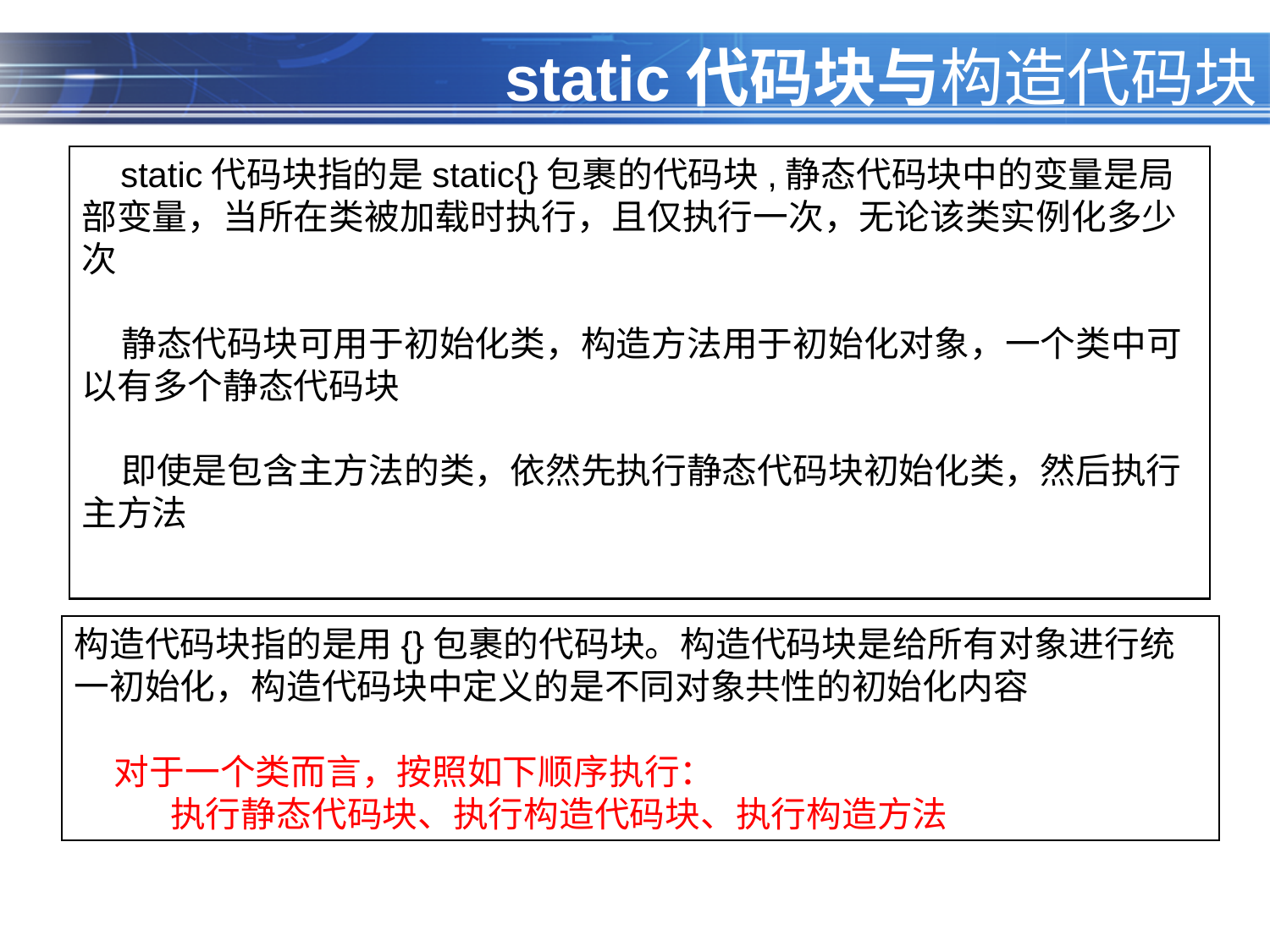

# static代码块与构造代码块
    static代码块指的是static{}包裹的代码块,静态代码块中的变量是局部变量，当所在类被加载时执行，且仅执行一次，无论该类实例化多少次

    静态代码块可用于初始化类，构造方法用于初始化对象，一个类中可以有多个静态代码块

    即使是包含主方法的类，依然先执行静态代码块初始化类，然后执行主方法

构造代码块指的是用{}包裹的代码块。构造代码块是给所有对象进行统一初始化，构造代码块中定义的是不同对象共性的初始化内容

    对于一个类而言，按照如下顺序执行：
执行静态代码块、执行构造代码块、执行构造方法